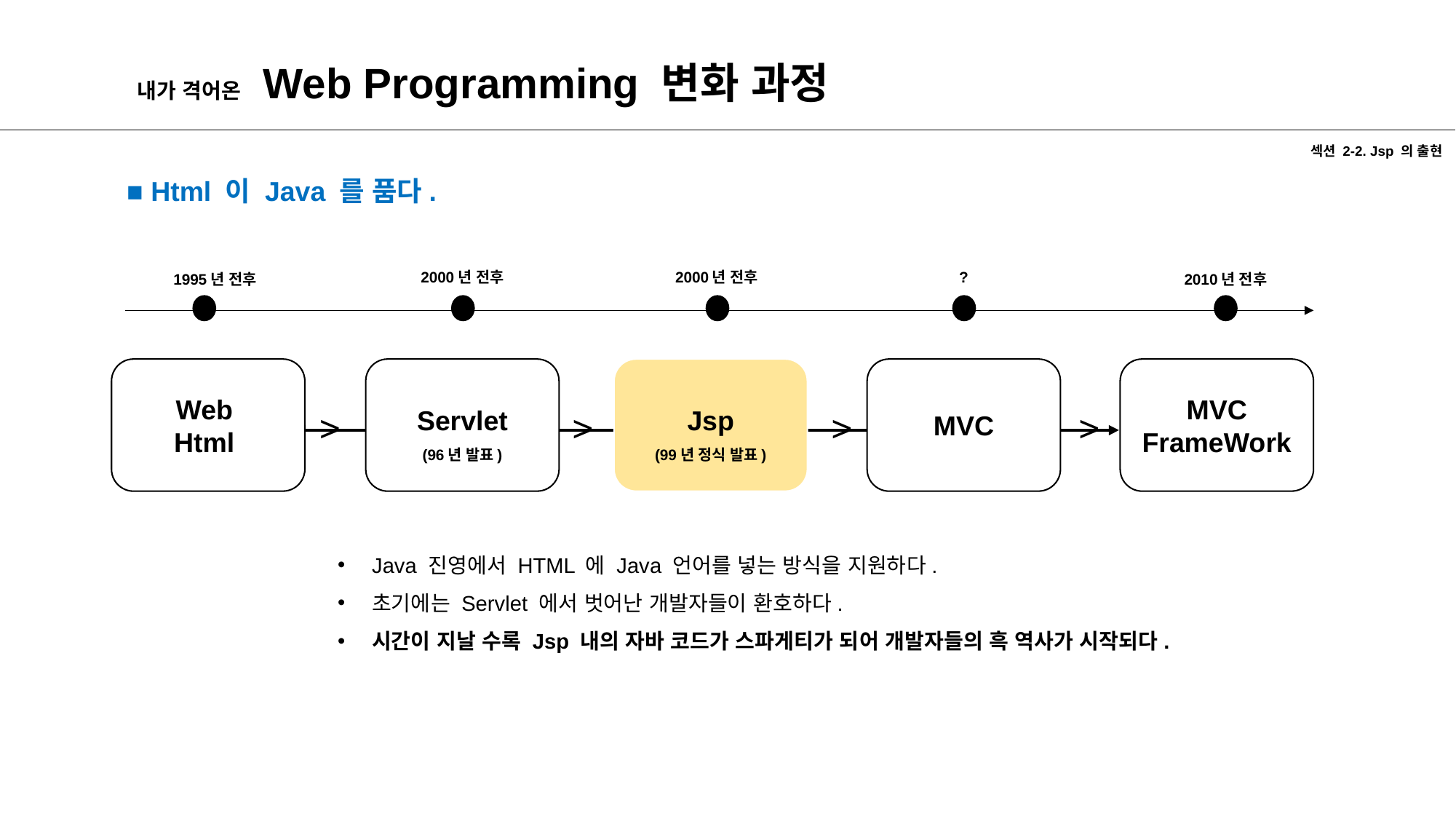

내가 격어온 Web Programming 변화 과정
섹션 2-2. Jsp 의 출현
■ Html 이 Java 를 품다.
?
2000년 전후
2000년 전후
1995년 전후
2010년 전후

Web
Html
Servlet
(96년 발표)
Jsp
(99년 정식 발표)
MVC
MVC
FrameWork
>
>
>
>
Java 진영에서 HTML 에 Java 언어를 넣는 방식을 지원하다.
초기에는 Servlet 에서 벗어난 개발자들이 환호하다.
시간이 지날 수록 Jsp 내의 자바 코드가 스파게티가 되어 개발자들의 흑 역사가 시작되다.